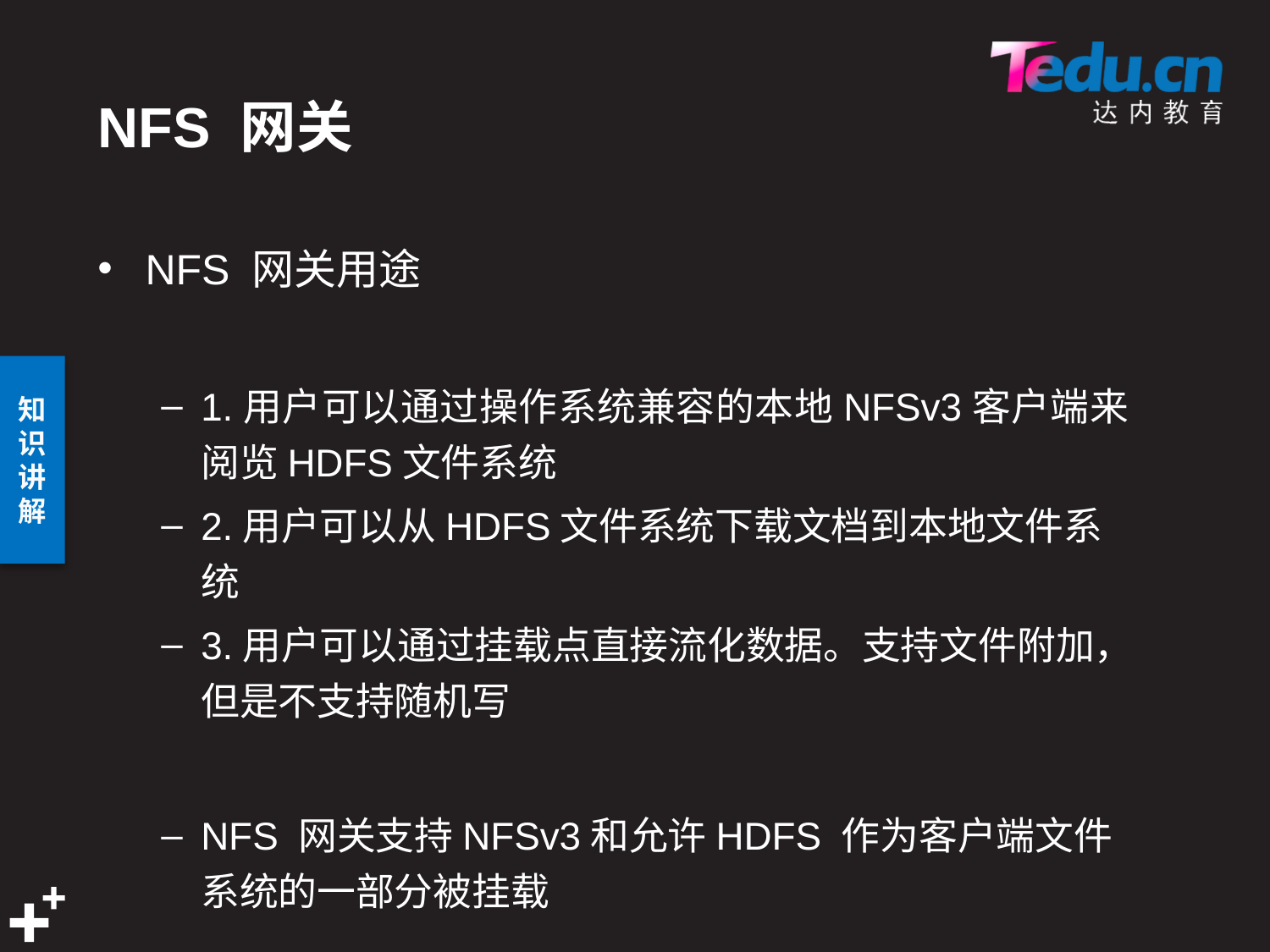

# NFS 网关
NFS 网关用途

1.用户可以通过操作系统兼容的本地NFSv3客户端来阅览HDFS文件系统
2.用户可以从HDFS文件系统下载文档到本地文件系统
3.用户可以通过挂载点直接流化数据。支持文件附加，但是不支持随机写

NFS 网关支持NFSv3和允许HDFS 作为客户端文件系统的一部分被挂载